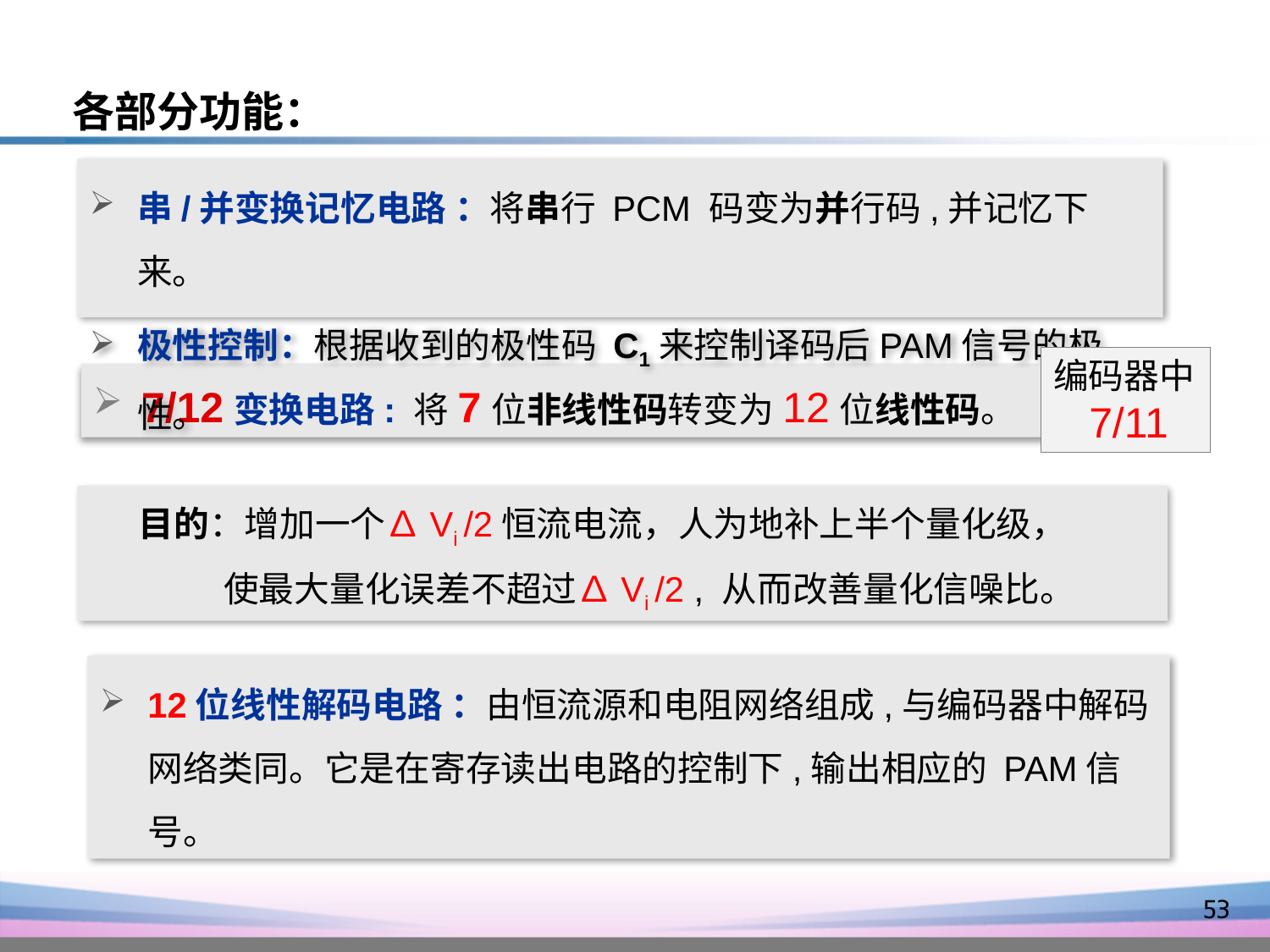

# 各部分功能：
串/并变换记忆电路 ：将串行 PCM 码变为并行码,并记忆下来。
极性控制：根据收到的极性码 C1来控制译码后PAM信号的极性。
编码器中
   7/11
7/12变换电路: 将7位非线性码转变为12位线性码。
     目的：增加一个∆Vi /2恒流电流，人为地补上半个量化级，
                使最大量化误差不超过∆Vi /2 , 从而改善量化信噪比。
12位线性解码电路 ：由恒流源和电阻网络组成,与编码器中解码网络类同。它是在寄存读出电路的控制下,输出相应的 PAM信号。
53